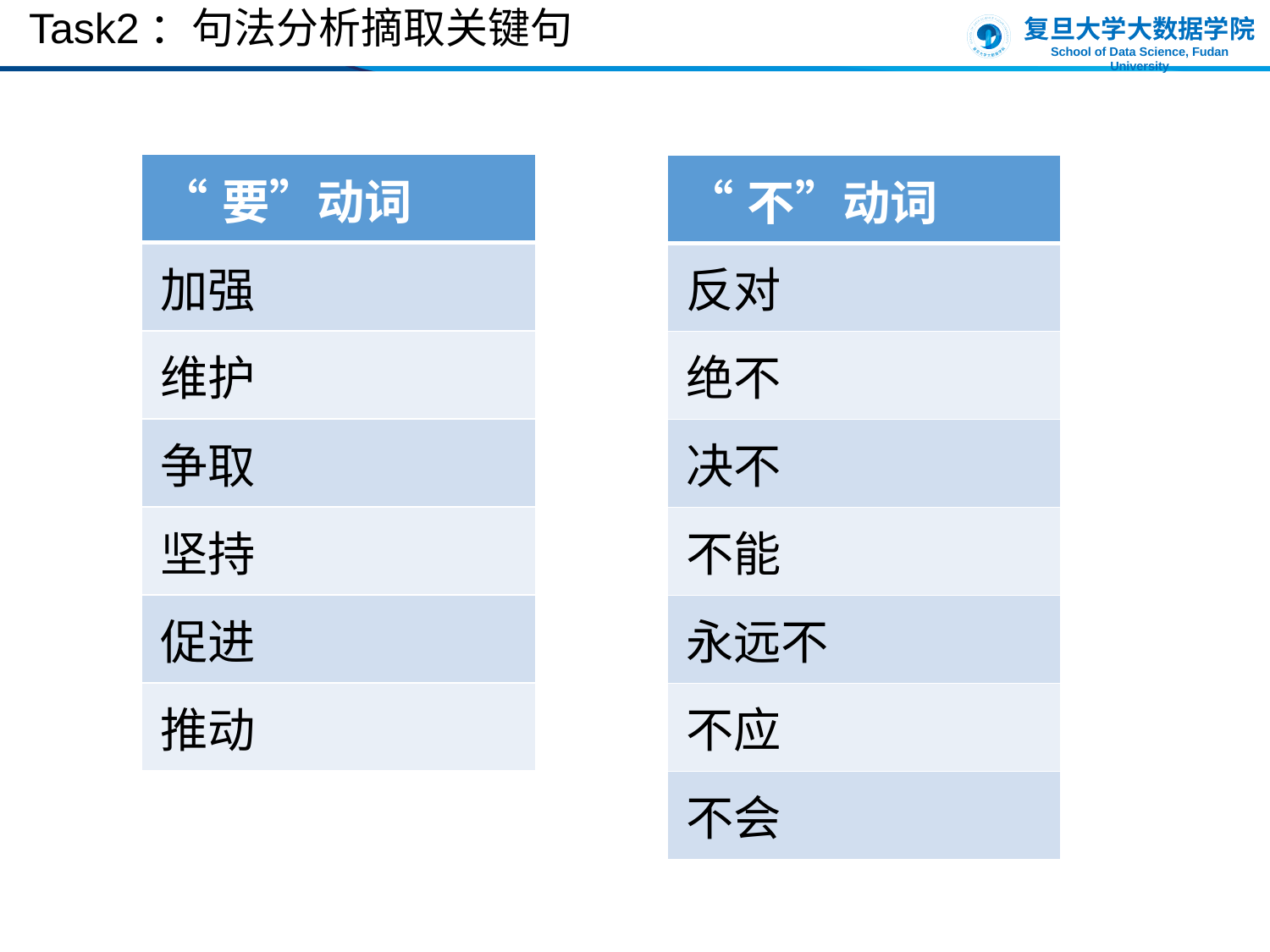

# Task2：句法分析摘取关键句
| “要”动词 |
| --- |
| 加强 |
| 维护 |
| 争取 |
| 坚持 |
| 促进 |
| 推动 |
| “不”动词 |
| --- |
| 反对 |
| 绝不 |
| 决不 |
| 不能 |
| 永远不 |
| 不应 |
| 不会 |